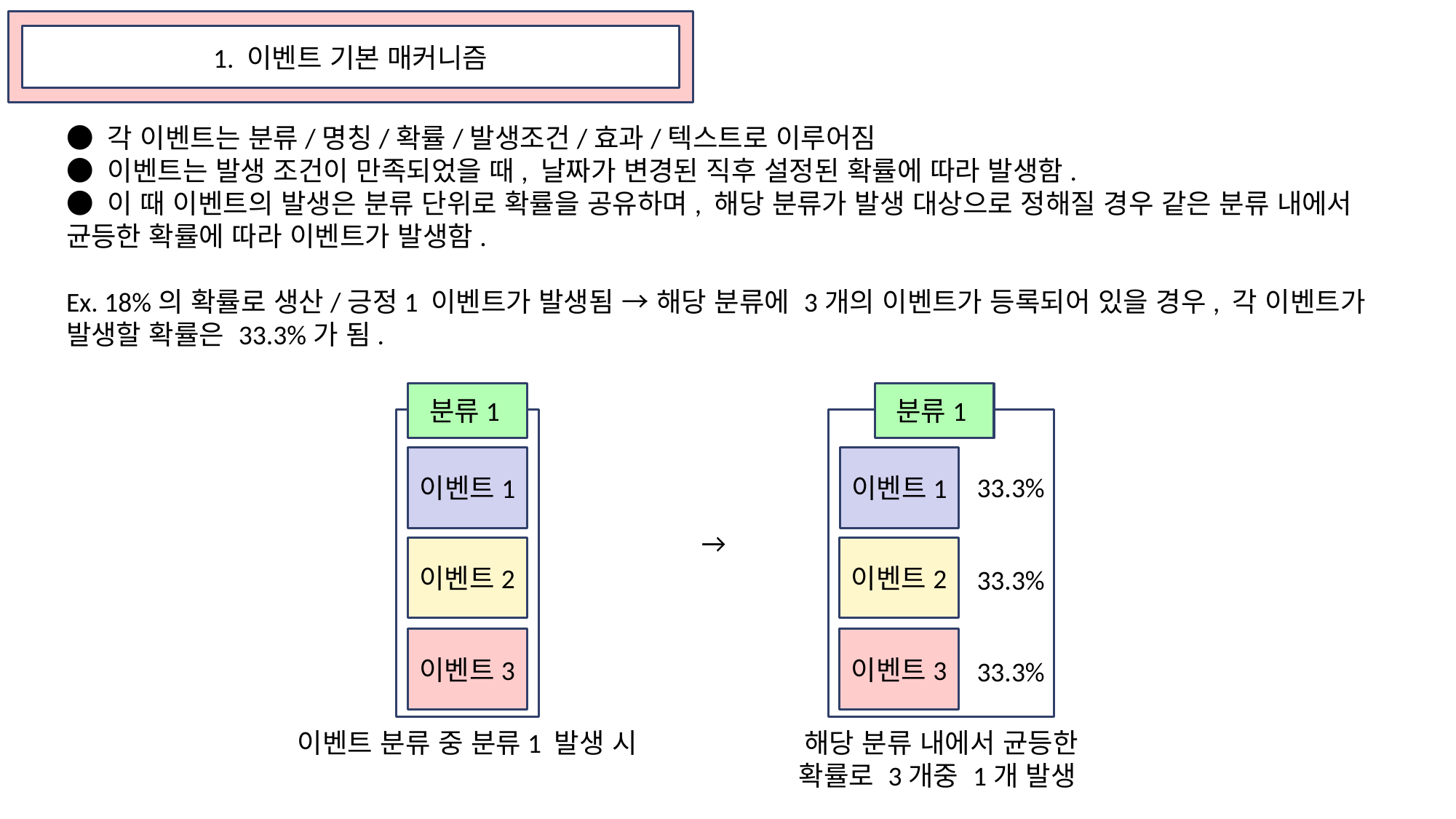

1. 이벤트 기본 매커니즘
● 각 이벤트는 분류/명칭/확률/발생조건/효과/텍스트로 이루어짐
● 이벤트는 발생 조건이 만족되었을 때, 날짜가 변경된 직후 설정된 확률에 따라 발생함.
● 이 때 이벤트의 발생은 분류 단위로 확률을 공유하며, 해당 분류가 발생 대상으로 정해질 경우 같은 분류 내에서 균등한 확률에 따라 이벤트가 발생함.

Ex. 18%의 확률로 생산/긍정1 이벤트가 발생됨 → 해당 분류에 3개의 이벤트가 등록되어 있을 경우, 각 이벤트가
발생할 확률은 33.3%가 됨.
분류1
분류1

이벤트1
이벤트1
33.3%
→
이벤트2
이벤트2
33.3%
이벤트3
이벤트3
33.3%
이벤트 분류 중 분류1 발생 시
해당 분류 내에서 균등한 확률로 3개중 1개 발생